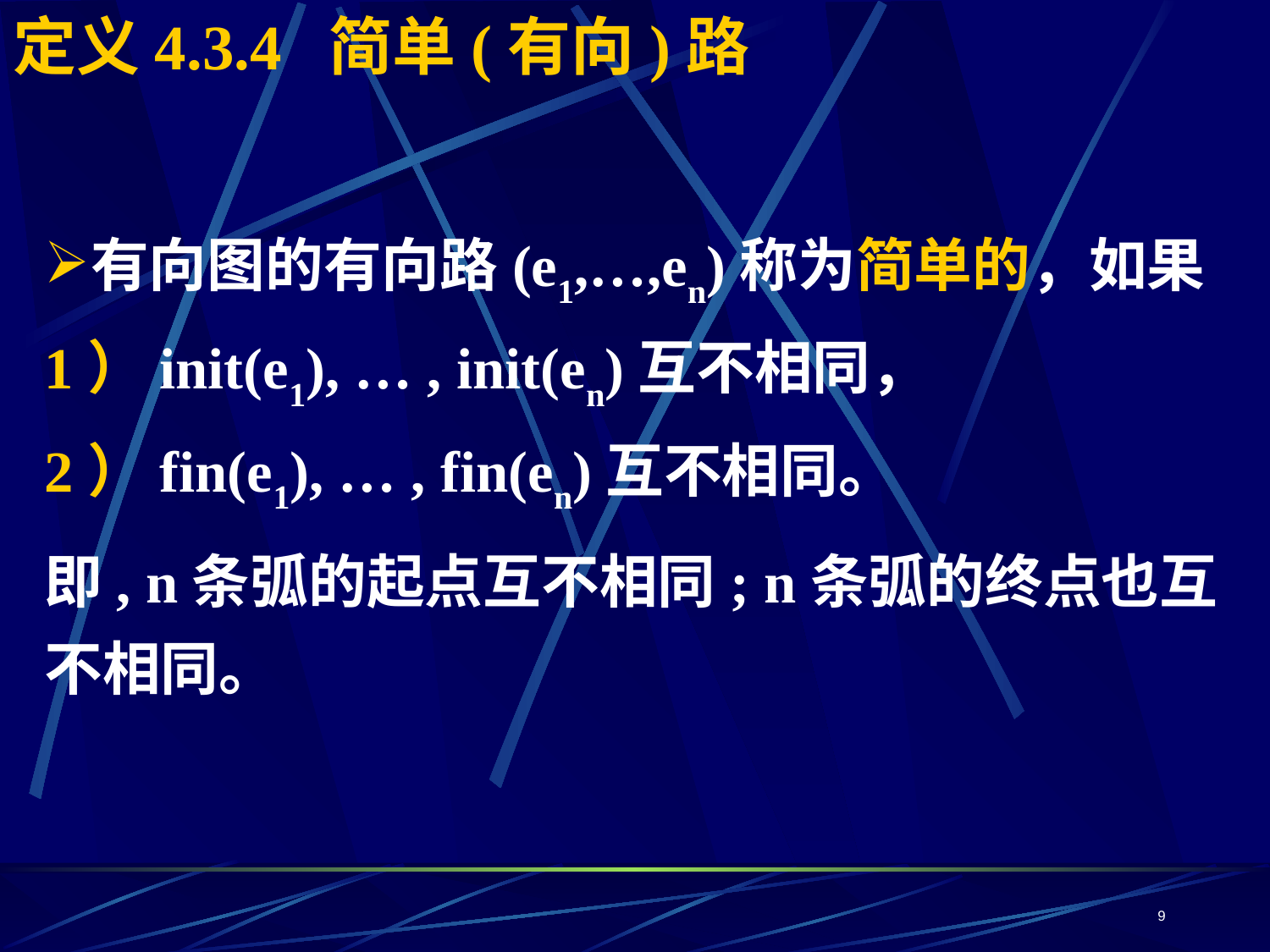

# 定义4.3.4  简单(有向)路
有向图的有向路(e1,…,en)称为简单的，如果
1）init(e1), … , init(en)互不相同，
2）fin(e1), … , fin(en)互不相同。
即, n条弧的起点互不相同; n条弧的终点也互不相同。
9